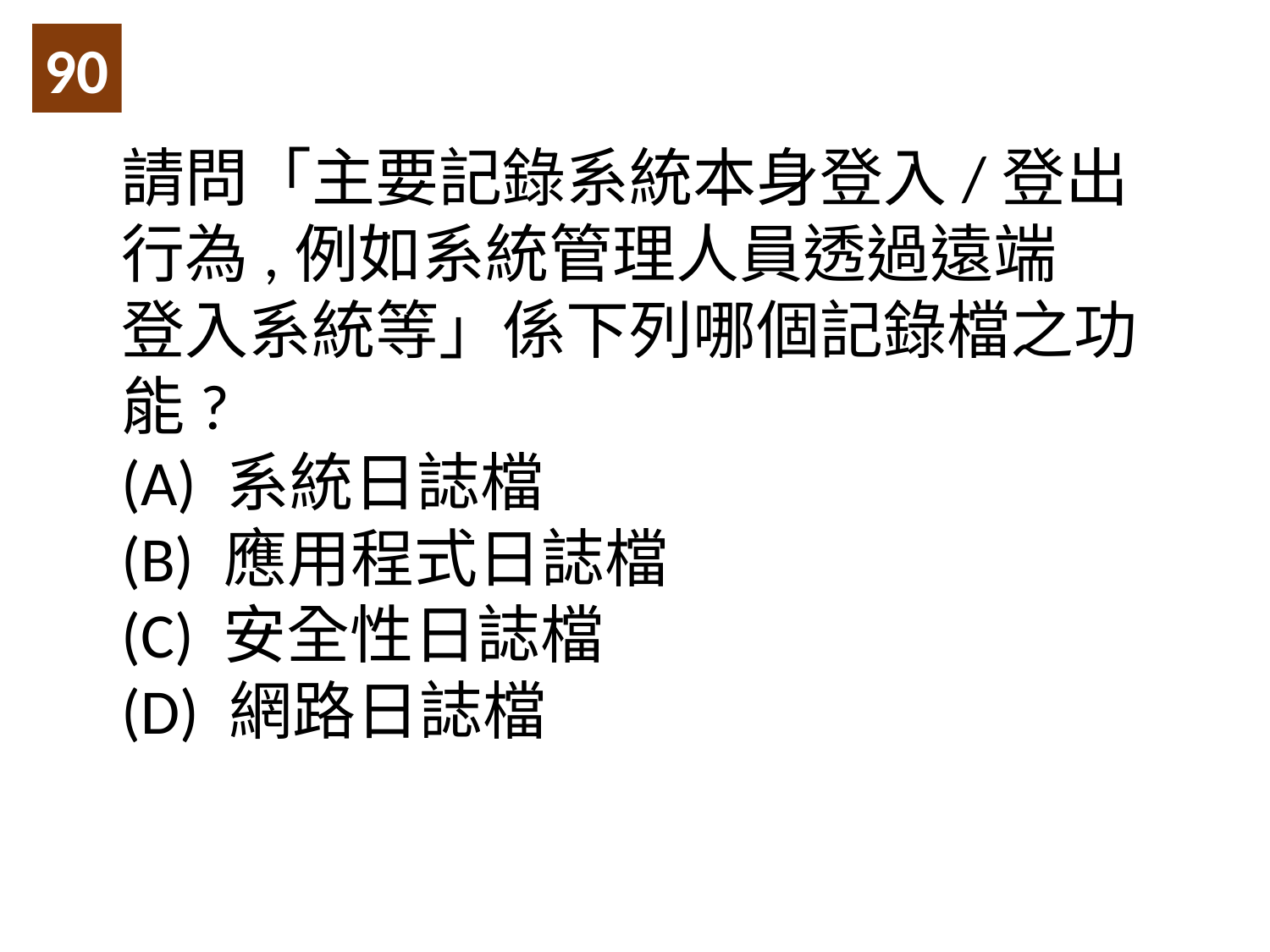

90
請問「主要記錄系統本身登入/登出行為,例如系統管理人員透過遠端
登入系統等」係下列哪個記錄檔之功能?
(A) 系統日誌檔
(B) 應用程式日誌檔
(C) 安全性日誌檔
(D) 網路日誌檔